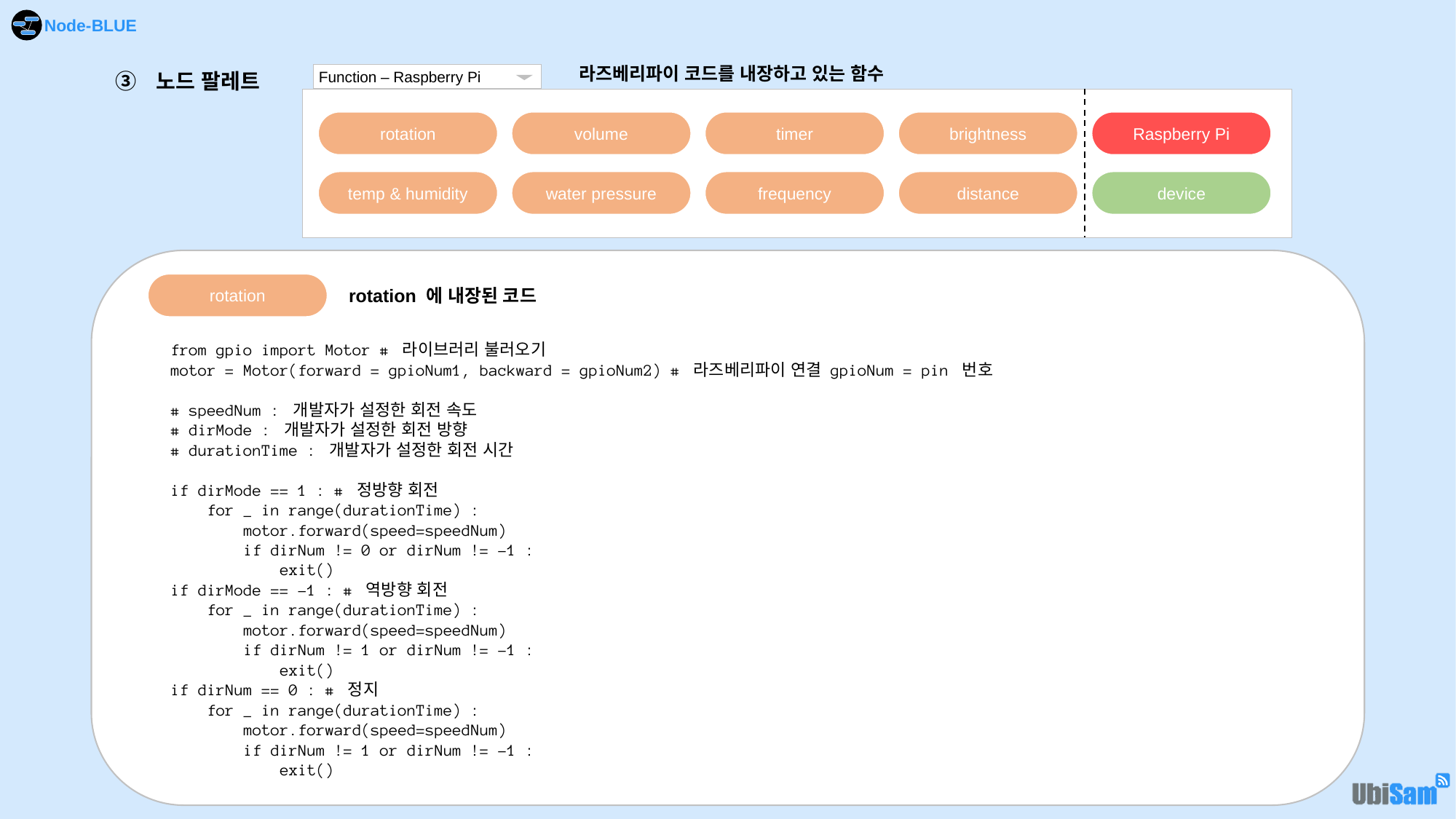

라즈베리파이 코드를 내장하고 있는 함수
노드 팔레트
Function – Raspberry Pi

rotation
volume
timer
brightness
Raspberry Pi
temp & humidity
water pressure
frequency
distance
device
rotation
rotation 에 내장된 코드
from gpio import Motor # 라이브러리 불러오기
motor = Motor(forward = gpioNum1, backward = gpioNum2) # 라즈베리파이 연결 gpioNum = pin 번호

# speedNum : 개발자가 설정한 회전 속도
# dirMode : 개발자가 설정한 회전 방향
# durationTime : 개발자가 설정한 회전 시간

if dirMode == 1 : # 정방향 회전
    for _ in range(durationTime) :
        motor.forward(speed=speedNum)
        if dirNum != 0 or dirNum != -1 :
            exit()
if dirMode == -1 : # 역방향 회전
    for _ in range(durationTime) :
        motor.forward(speed=speedNum)
        if dirNum != 1 or dirNum != -1 :
            exit()
if dirNum == 0 : # 정지
    for _ in range(durationTime) :
        motor.forward(speed=speedNum)
        if dirNum != 1 or dirNum != -1 :
            exit()